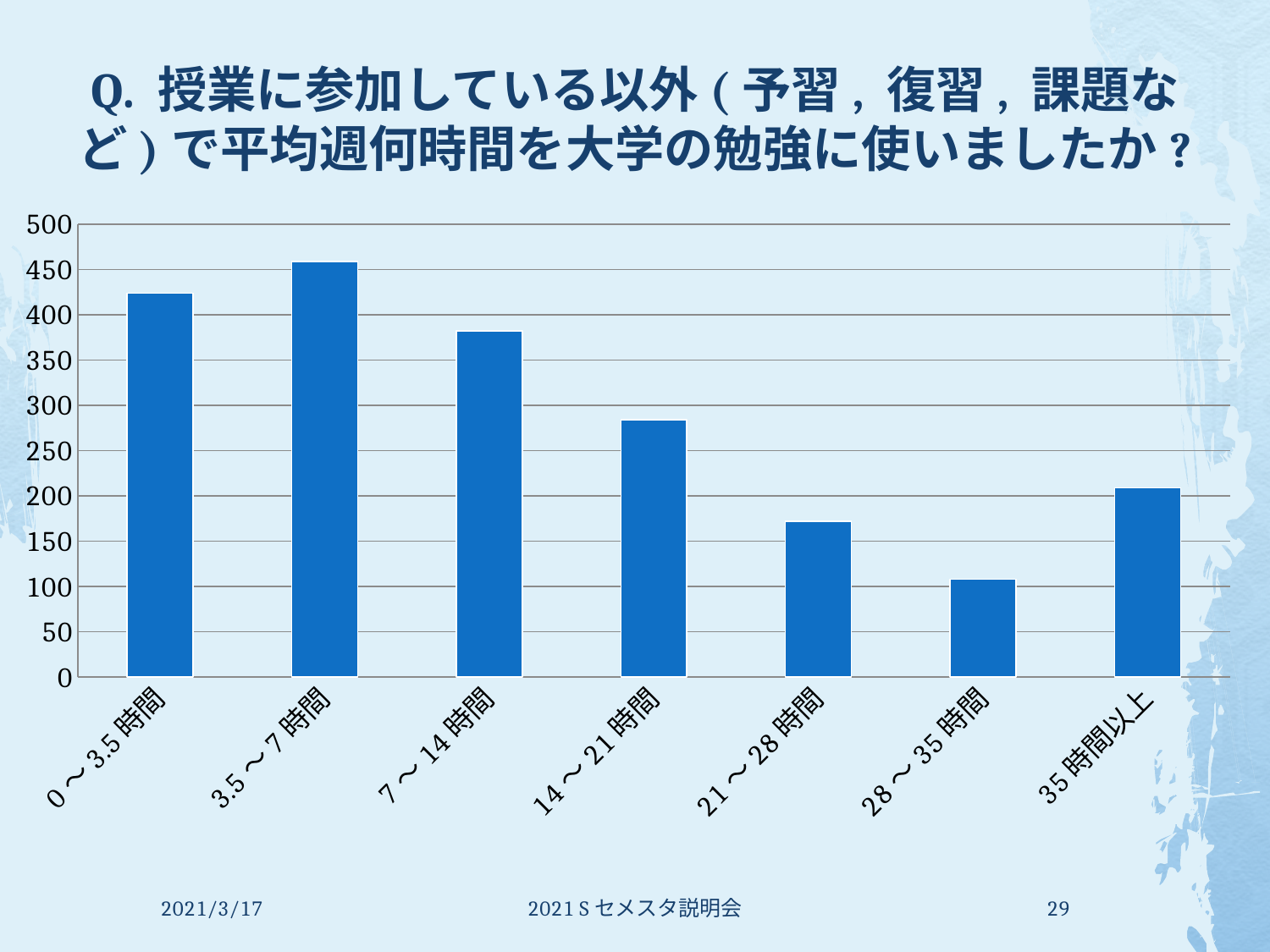

# Q. 授業に参加している以外(予習, 復習, 課題など)で平均週何時間を大学の勉強に使いましたか?

### Chart

| Category |  |
|---|---|
| 0～3.5時間 | 424.0 |
| 3.5～7時間 | 459.0 |
| 7～14時間 | 382.0 |
| 14～21時間 | 284.0 |
| 21～28時間 | 172.0 |
| 28～35時間 | 108.0 |
| 35時間以上 | 209.0 |
2021/3/17
2021 Sセメスタ説明会
29